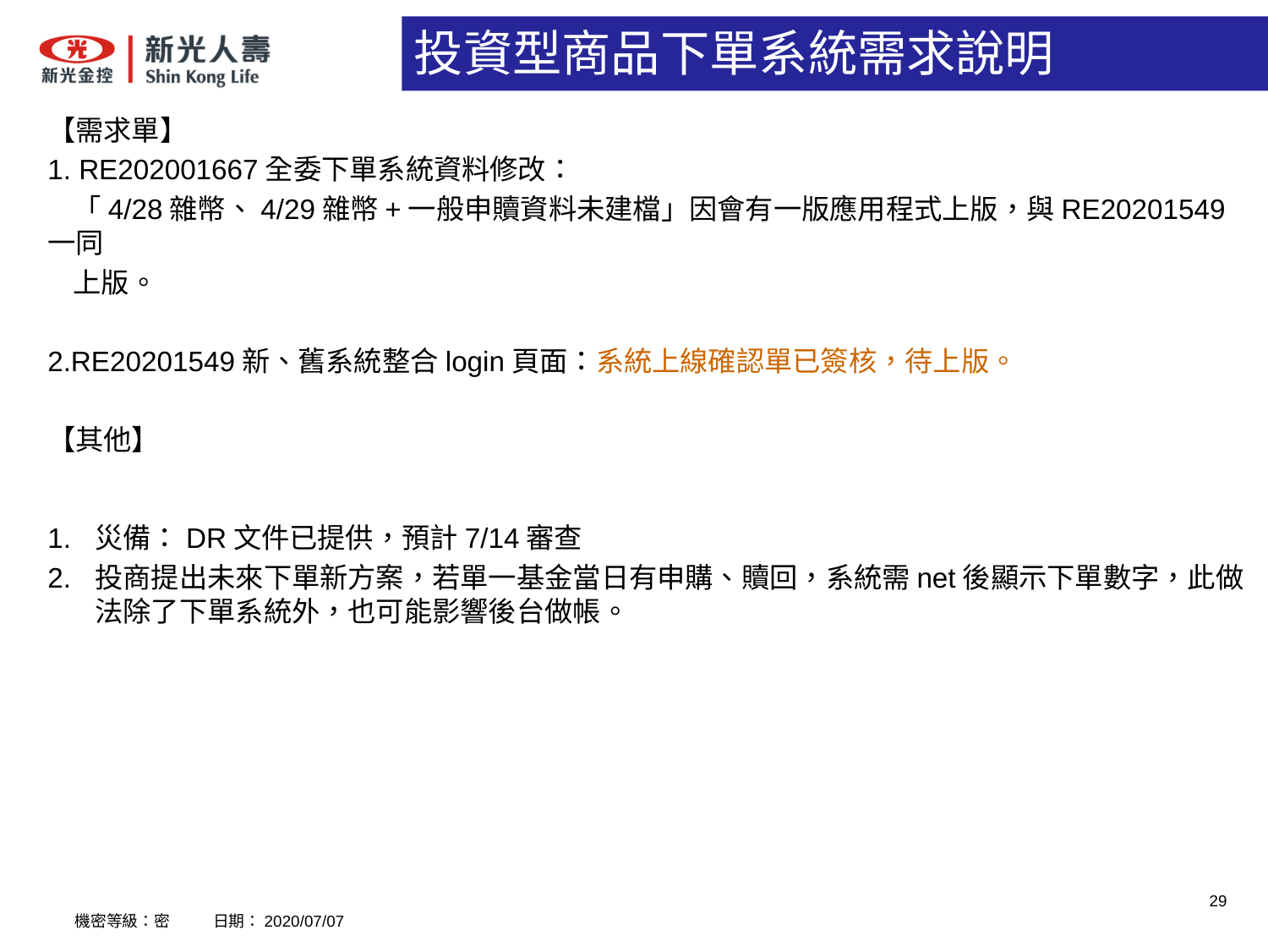

# 投資型商品下單系統需求說明
【需求單】
1. RE202001667全委下單系統資料修改：
   「4/28雜幣、4/29雜幣+一般申贖資料未建檔」因會有一版應用程式上版，與RE20201549一同
   上版。

2.RE20201549新、舊系統整合login頁面：系統上線確認單已簽核，待上版。

【其他】

災備：DR文件已提供，預計7/14審查
投商提出未來下單新方案，若單一基金當日有申購、贖回，系統需net後顯示下單數字，此做法除了下單系統外，也可能影響後台做帳。

機密等級：密            日期：2020/07/07